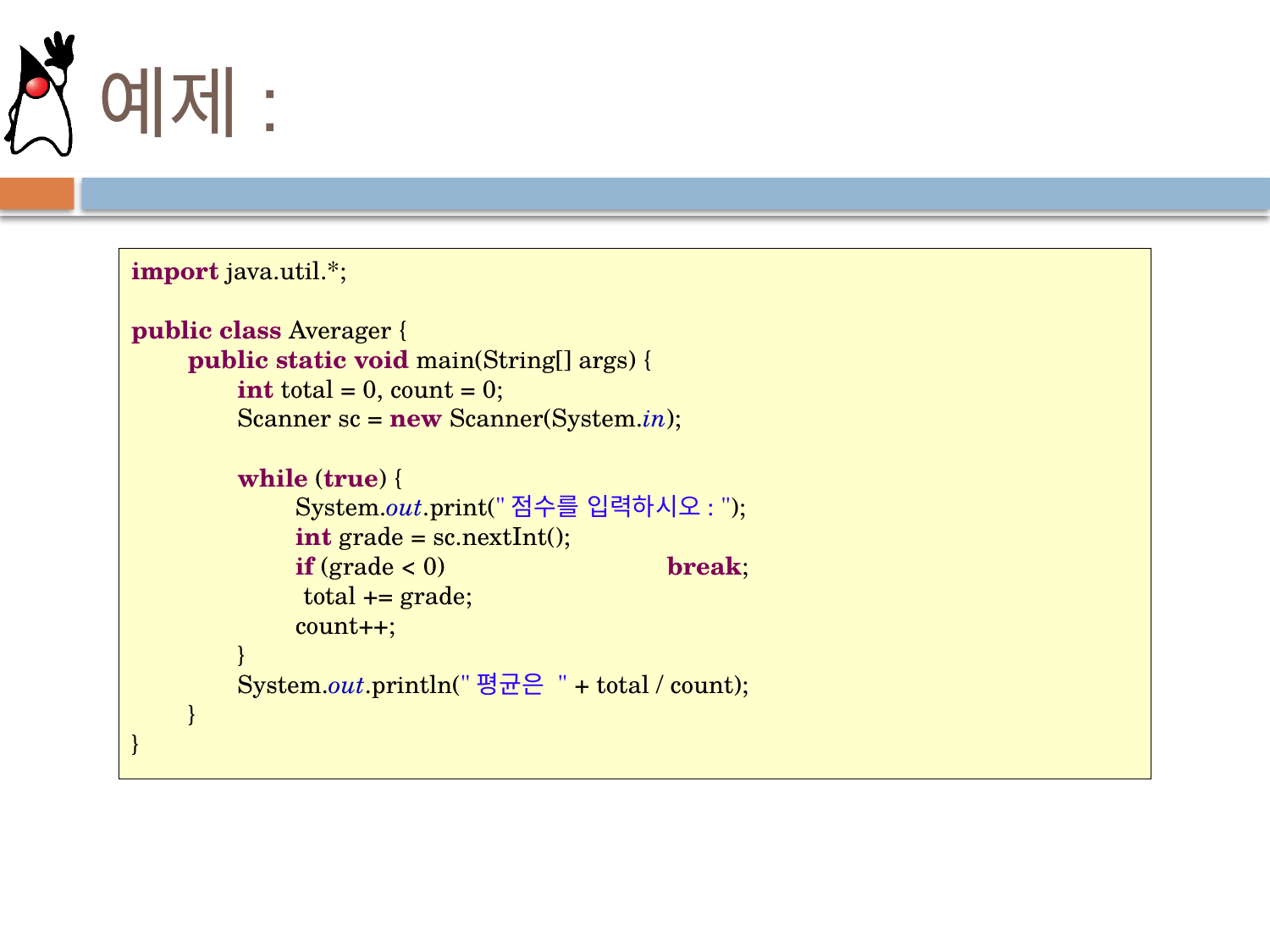

# 예제:
import java.util.*;

public class Averager {
       public static void main(String[] args) {
             int total = 0, count = 0;
             Scanner sc = new Scanner(System.in);

             while (true) {
                    System.out.print("점수를 입력하시오: ");
                    int grade = sc.nextInt();
                    if (grade < 0)                           break;
                     total += grade;
                    count++;
             }
             System.out.println("평균은 " + total / count);
       }
}